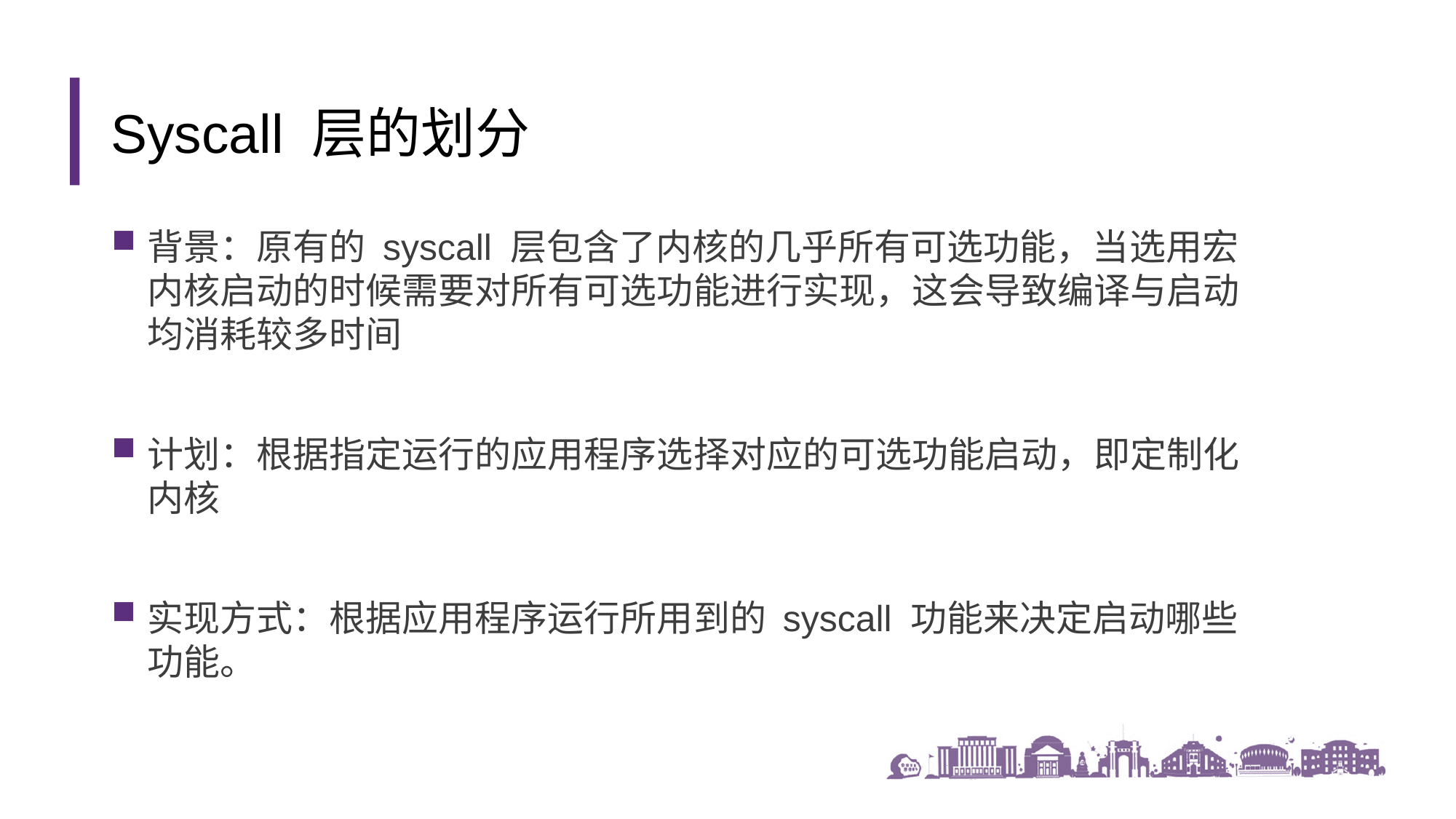

Syscall 层的划分
背景：原有的 syscall 层包含了内核的几乎所有可选功能，当选用宏内核启动的时候需要对所有可选功能进行实现，这会导致编译与启动均消耗较多时间

计划：根据指定运行的应用程序选择对应的可选功能启动，即定制化内核

实现方式：根据应用程序运行所用到的 syscall 功能来决定启动哪些功能。